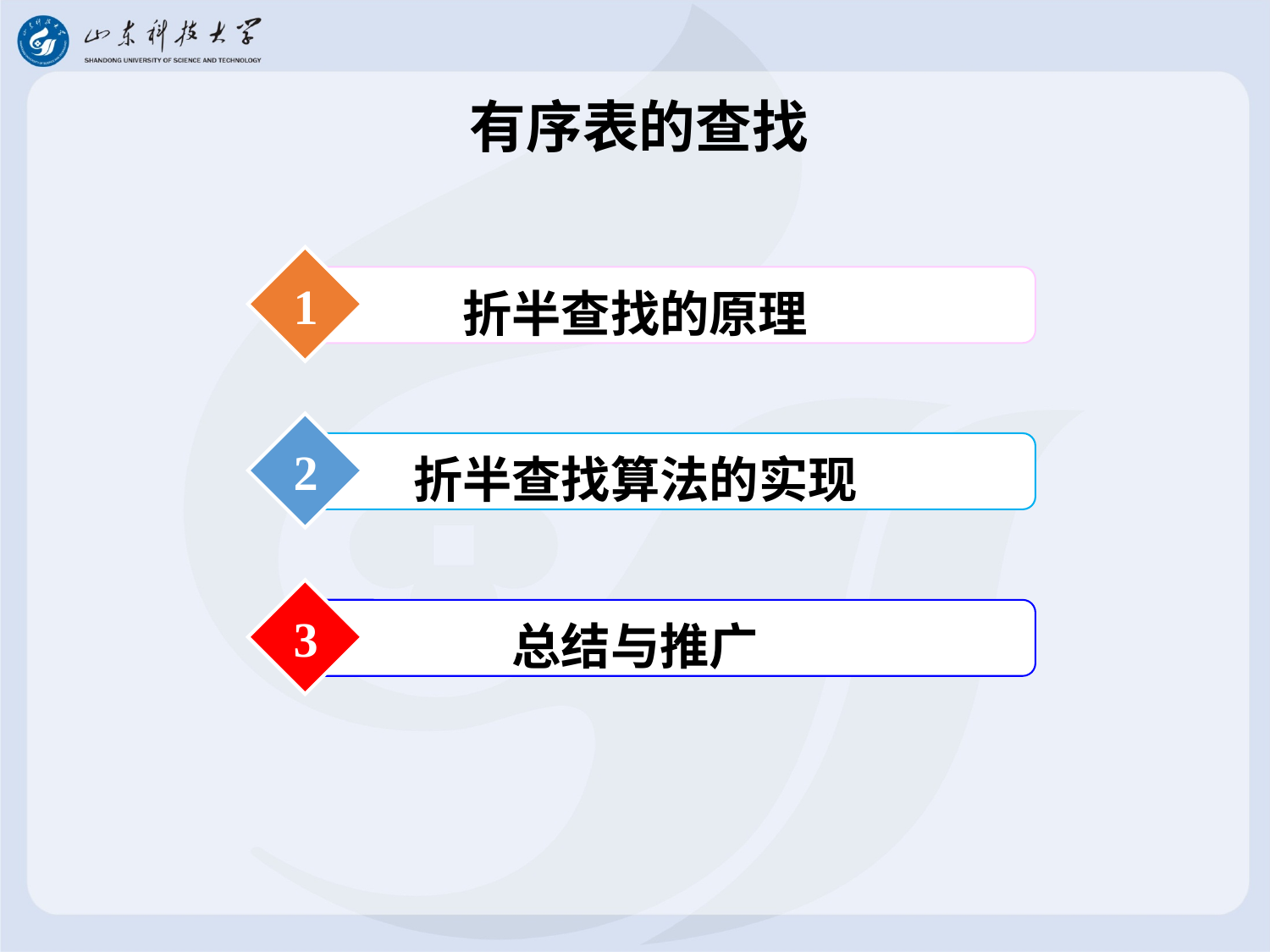

# 有序表的查找

1
折半查找的原理

2
折半查找算法的实现

3
总结与推广